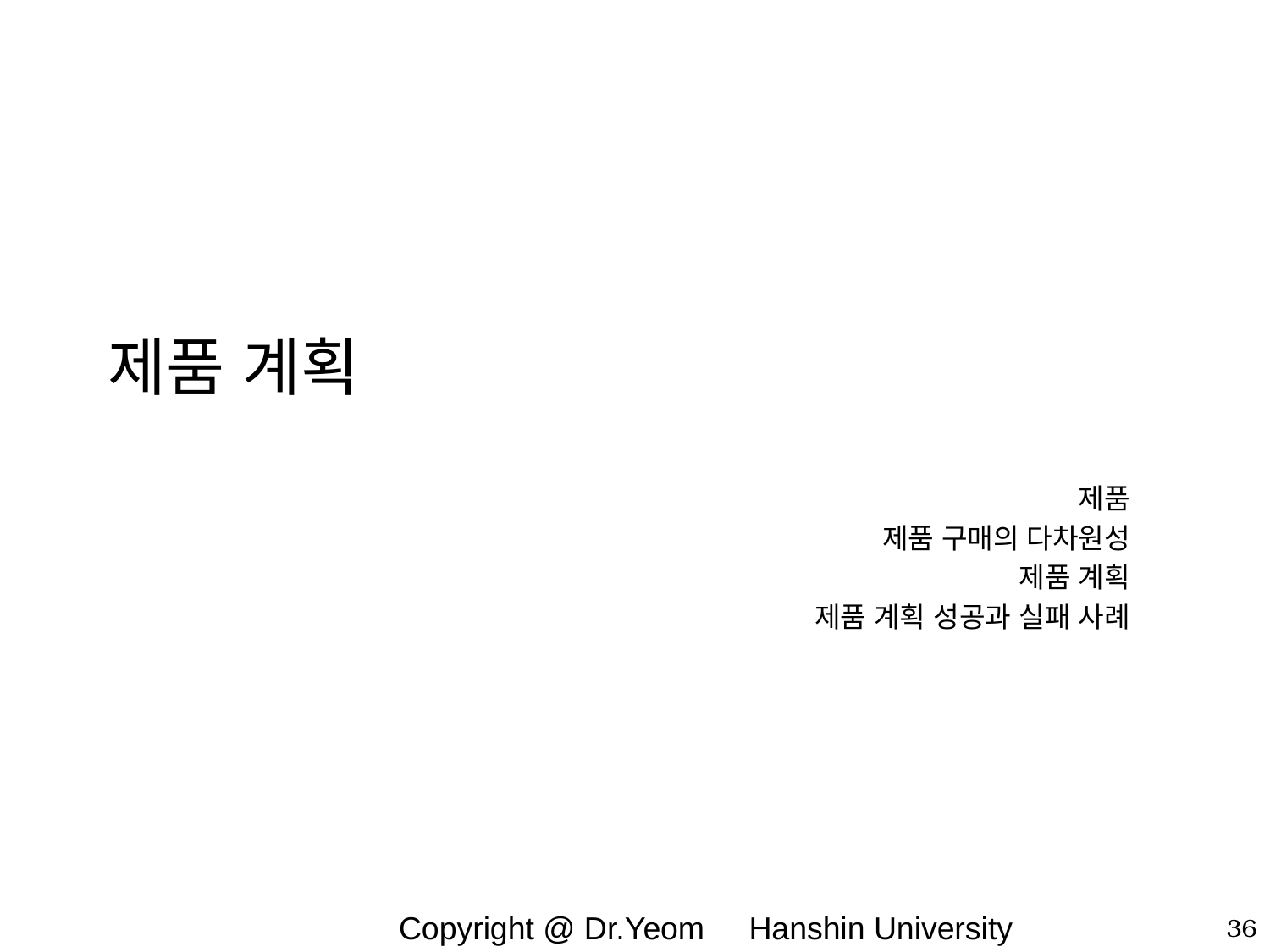

# 제품 계획
제품
제품 구매의 다차원성
제품 계획
제품 계획 성공과 실패 사례
36